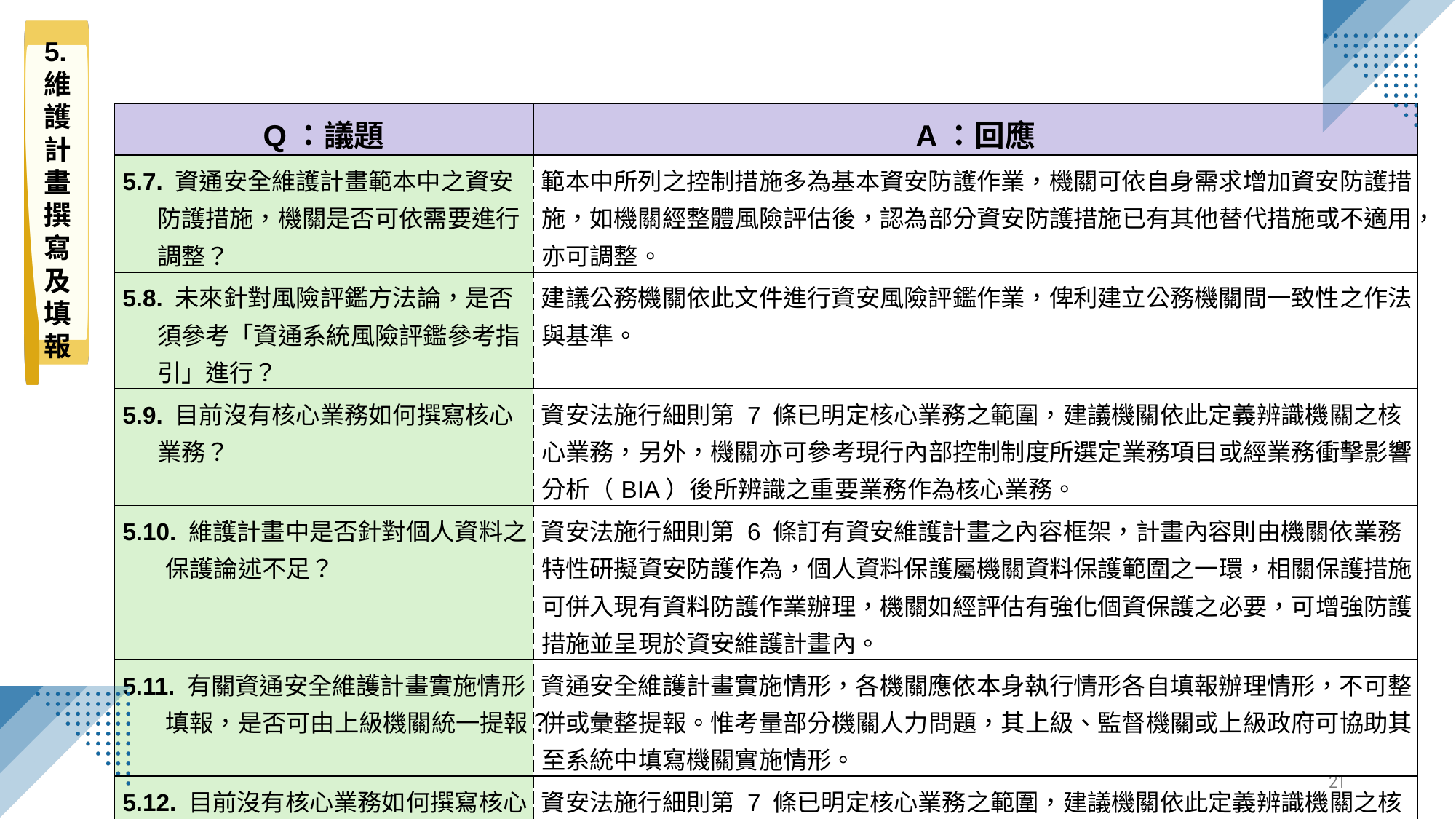

5.維護計畫撰寫及填報

| Q：議題 | A：回應 |
| --- | --- |
| 5.7. 資通安全維護計畫範本中之資安防護措施，機關是否可依需要進行調整？ | 範本中所列之控制措施多為基本資安防護作業，機關可依自身需求增加資安防護措施，如機關經整體風險評估後，認為部分資安防護措施已有其他替代措施或不適用，亦可調整。 |
| 5.8. 未來針對風險評鑑方法論，是否須參考「資通系統風險評鑑參考指引」進行？ | 建議公務機關依此文件進行資安風險評鑑作業，俾利建立公務機關間一致性之作法與基準。 |
| 5.9. 目前沒有核心業務如何撰寫核心業務？ | 資安法施行細則第 7 條已明定核心業務之範圍，建議機關依此定義辨識機關之核心業務，另外，機關亦可參考現行內部控制制度所選定業務項目或經業務衝擊影響分析（BIA）後所辨識之重要業務作為核心業務。 |
| 5.10. 維護計畫中是否針對個人資料之保護論述不足？ | 資安法施行細則第 6 條訂有資安維護計畫之內容框架，計畫內容則由機關依業務特性研擬資安防護作為，個人資料保護屬機關資料保護範圍之一環，相關保護措施可併入現有資料防護作業辦理，機關如經評估有強化個資保護之必要，可增強防護措施並呈現於資安維護計畫內。 |
| 5.11. 有關資通安全維護計畫實施情形填報，是否可由上級機關統一提報？ | 資通安全維護計畫實施情形，各機關應依本身執行情形各自填報辦理情形，不可整併或彙整提報。惟考量部分機關人力問題，其上級、監督機關或上級政府可協助其至系統中填寫機關實施情形。 |
| 5.12. 目前沒有核心業務如何撰寫核心業務？ | 資安法施行細則第 7 條已明定核心業務之範圍，建議機關依此定義辨識機關之核心業務，另外，機關亦可參考現行內部控制制度所選定業務項目或經業務衝擊影響分析（BIA）後所辨識之重要業務作為核心業務。 |

21